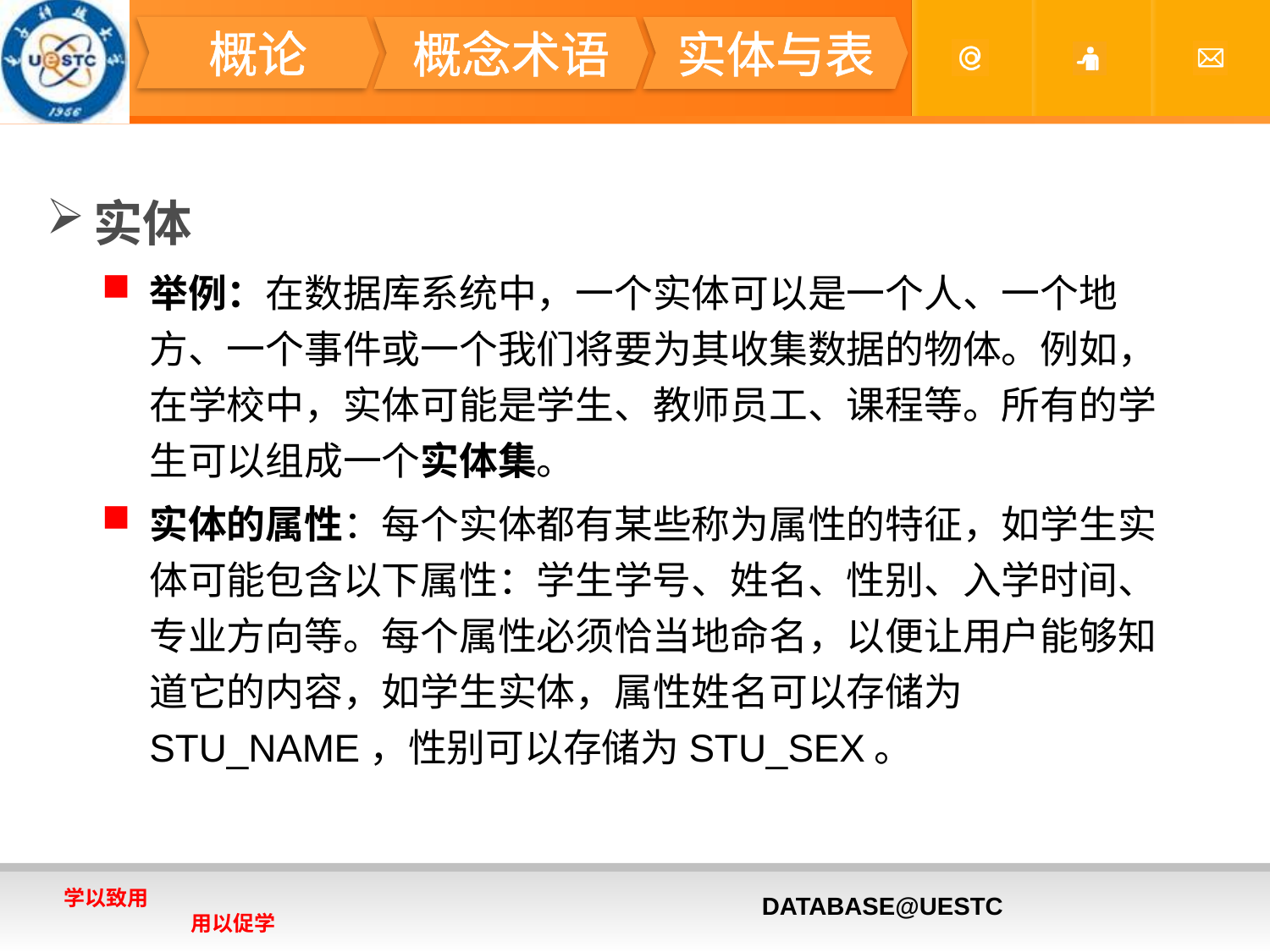

#
概论
概念术语
实体与表
实体
举例：在数据库系统中，一个实体可以是一个人、一个地方、一个事件或一个我们将要为其收集数据的物体。例如，在学校中，实体可能是学生、教师员工、课程等。所有的学生可以组成一个实体集。
实体的属性：每个实体都有某些称为属性的特征，如学生实体可能包含以下属性：学生学号、姓名、性别、入学时间、专业方向等。每个属性必须恰当地命名，以便让用户能够知道它的内容，如学生实体，属性姓名可以存储为STU_NAME，性别可以存储为STU_SEX。